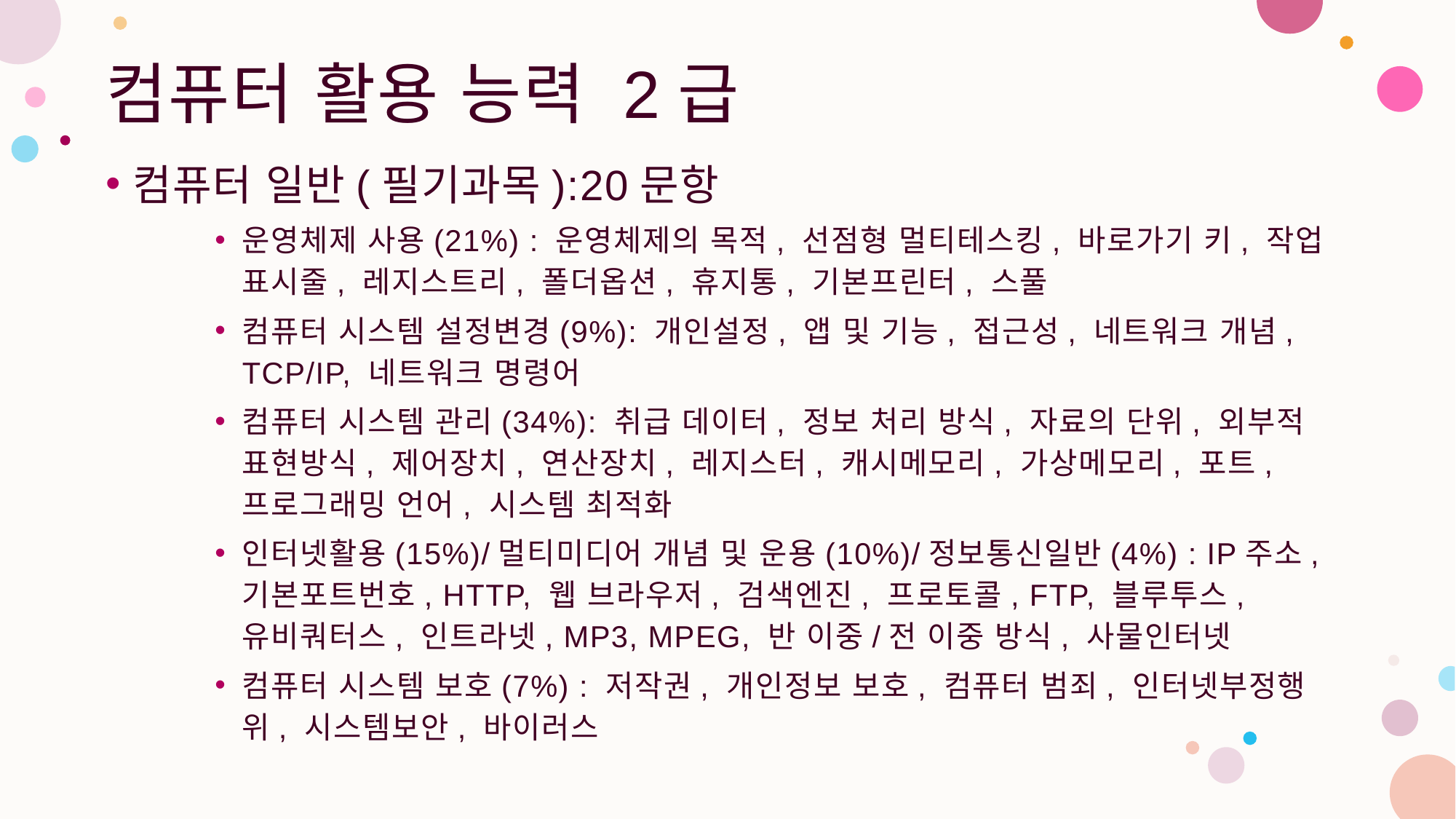

# 컴퓨터 활용 능력 2급
컴퓨터 일반(필기과목):20문항
운영체제 사용(21%) : 운영체제의 목적, 선점형 멀티테스킹, 바로가기 키, 작업 표시줄, 레지스트리, 폴더옵션, 휴지통, 기본프린터, 스풀
컴퓨터 시스템 설정변경(9%): 개인설정, 앱 및 기능, 접근성, 네트워크 개념, TCP/IP, 네트워크 명령어
컴퓨터 시스템 관리(34%): 취급 데이터, 정보 처리 방식, 자료의 단위, 외부적 표현방식, 제어장치, 연산장치, 레지스터, 캐시메모리, 가상메모리, 포트, 프로그래밍 언어, 시스템 최적화
인터넷활용(15%)/멀티미디어 개념 및 운용(10%)/정보통신일반(4%) : IP주소, 기본포트번호, HTTP, 웹 브라우저, 검색엔진, 프로토콜, FTP, 블루투스, 유비쿼터스, 인트라넷, MP3, MPEG, 반 이중/전 이중 방식, 사물인터넷
컴퓨터 시스템 보호(7%) : 저작권, 개인정보 보호, 컴퓨터 범죄, 인터넷부정행위, 시스템보안, 바이러스